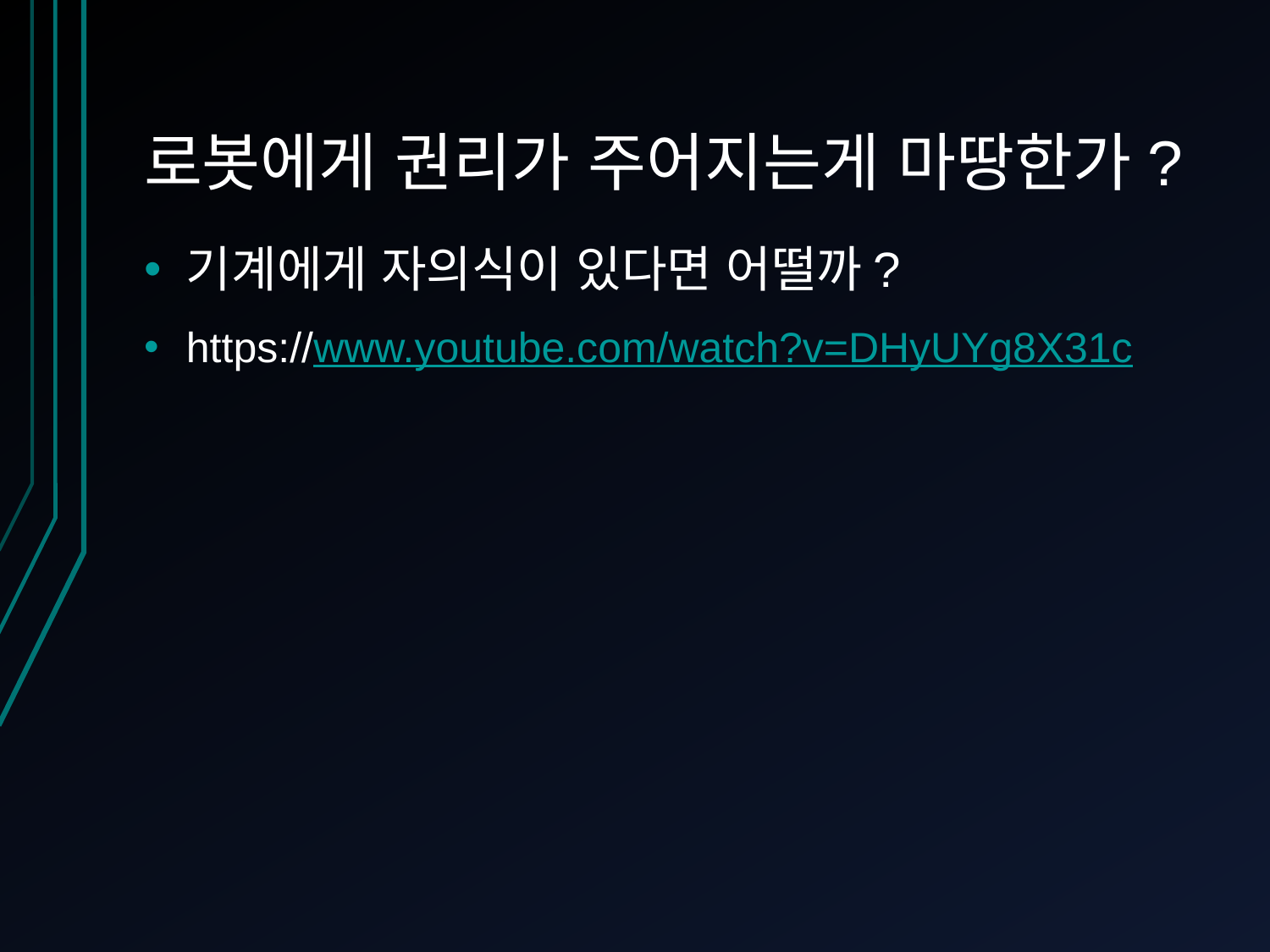

# 로봇에게 권리가 주어지는게 마땅한가?
기계에게 자의식이 있다면 어떨까?
https://www.youtube.com/watch?v=DHyUYg8X31c